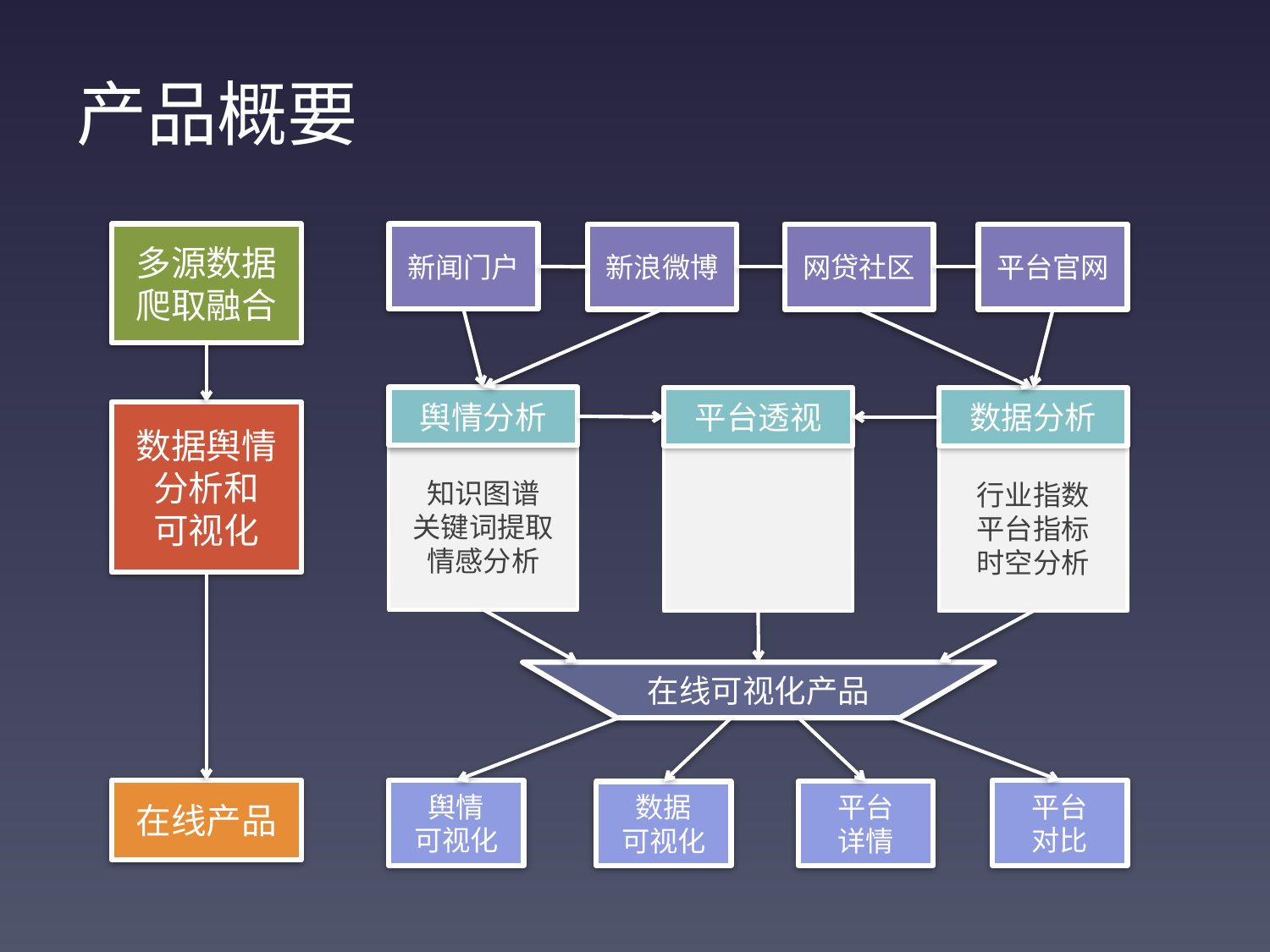

# 产品概要
多源数据爬取融合
新闻门户
新浪微博
网贷社区
平台官网
舆情分析
平台透视
数据分析
数据舆情分析和
可视化
知识图谱
关键词提取
情感分析

行业指数
平台指标
时空分析
在线可视化产品
在线产品
舆情
可视化
平台
对比
平台
详情
数据
可视化